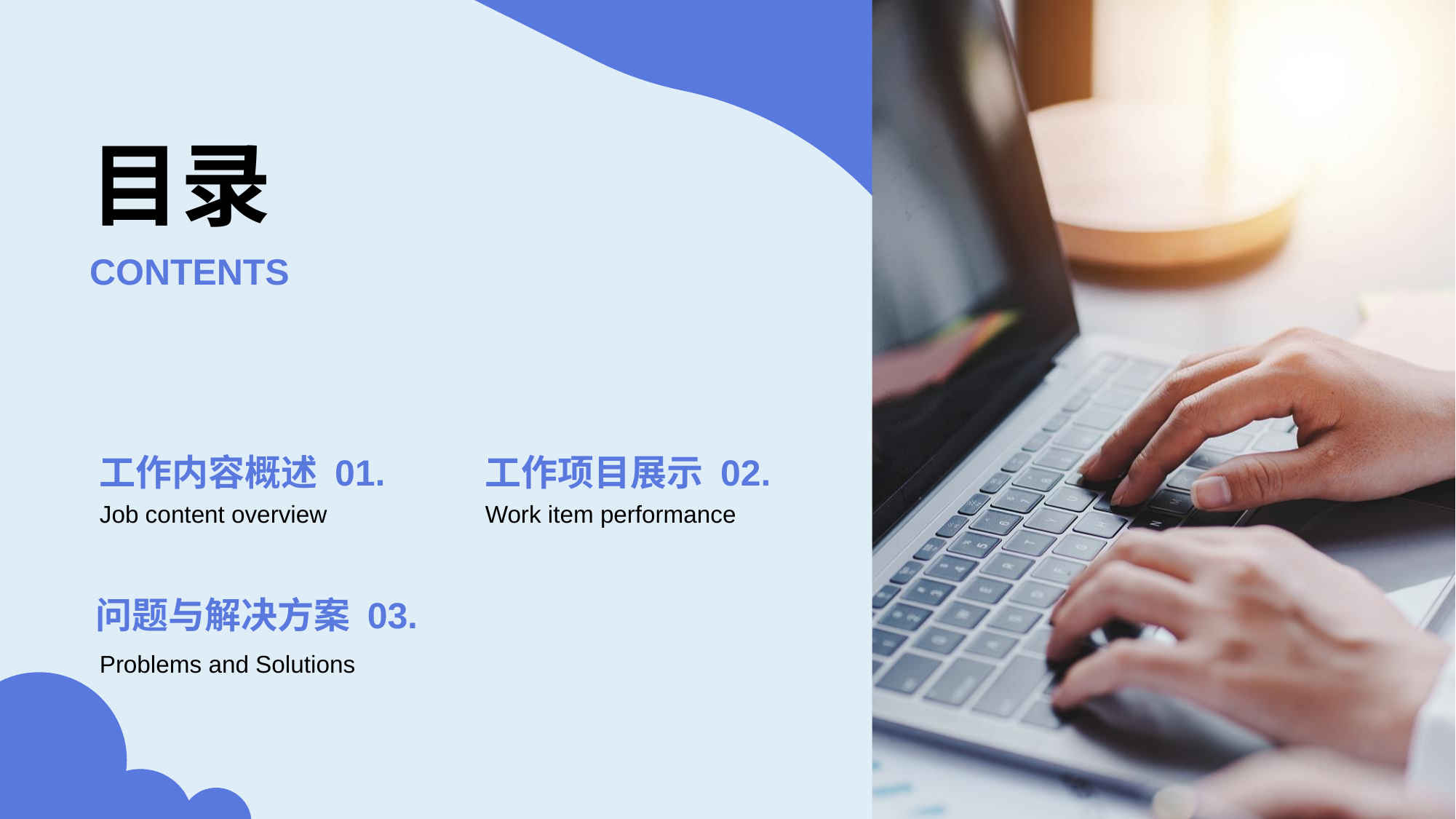

CONTENTS
工作内容概述 01.
Job content overview
工作项目展示 02.
Work item performance
问题与解决方案 03.
Problems and Solutions
目录
2